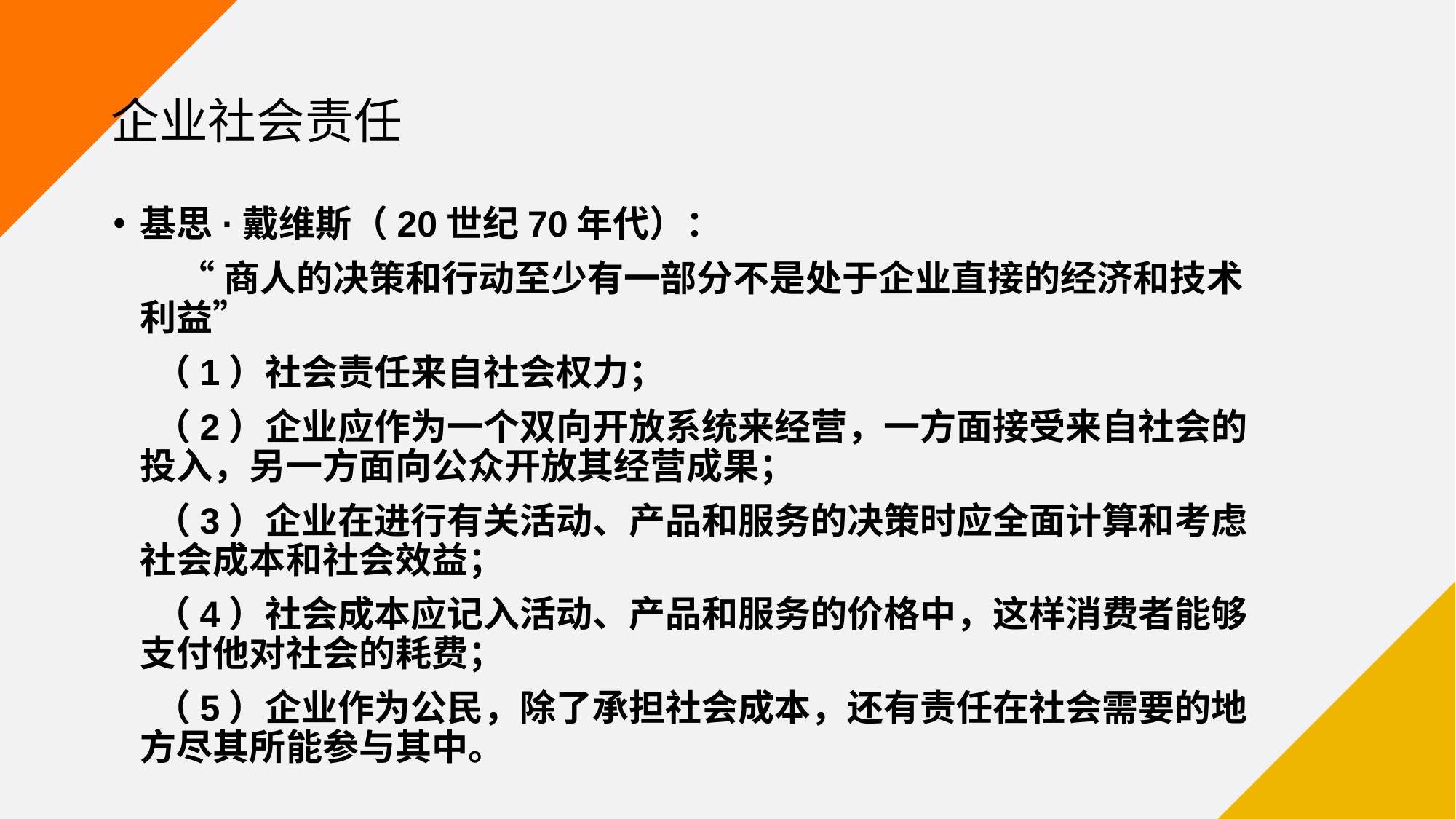

# 企业社会责任
基思·戴维斯（20世纪70年代）：
        “商人的决策和行动至少有一部分不是处于企业直接的经济和技术利益”
    （1）社会责任来自社会权力；
    （2）企业应作为一个双向开放系统来经营，一方面接受来自社会的投入，另一方面向公众开放其经营成果；
    （3）企业在进行有关活动、产品和服务的决策时应全面计算和考虑社会成本和社会效益；
    （4）社会成本应记入活动、产品和服务的价格中，这样消费者能够支付他对社会的耗费；
    （5）企业作为公民，除了承担社会成本，还有责任在社会需要的地方尽其所能参与其中。